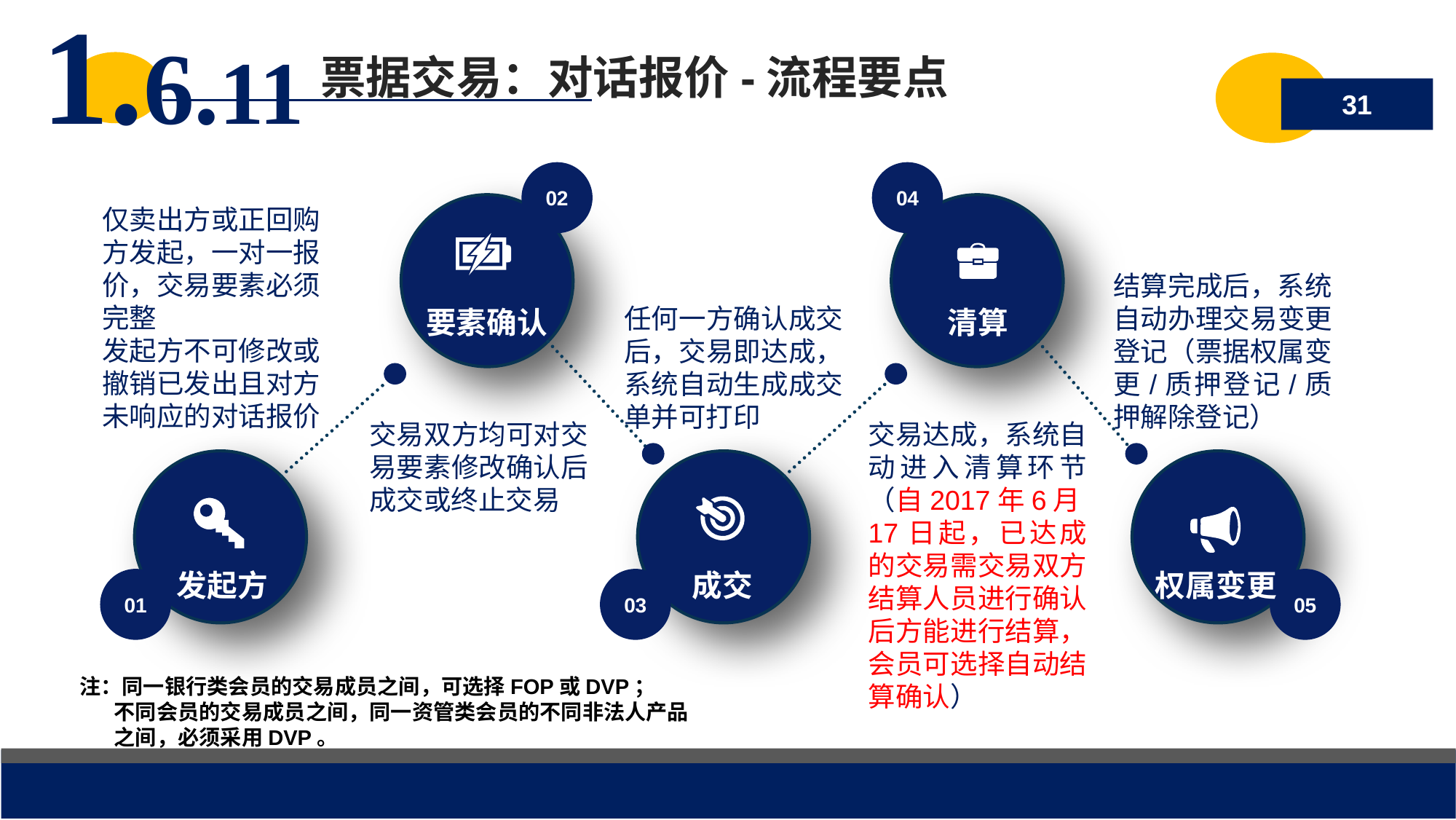

1.6.11
  票据交易：对话报价-流程要点

31

02
04

仅卖出方或正回购方发起，一对一报价，交易要素必须完整
发起方不可修改或撤销已发出且对方未响应的对话报价

结算完成后，系统自动办理交易变更登记（票据权属变更/质押登记/质押解除登记）
要素确认
清算
任何一方确认成交后，交易即达成，系统自动生成成交单并可打印

交易双方均可对交易要素修改确认后成交或终止交易
交易达成，系统自动进入清算环节（自2017年6月17日起，已达成的交易需交易双方结算人员进行确认后方能进行结算，会员可选择自动结算确认）

发起方
成交
权属变更
01
03
05
注：同一银行类会员的交易成员之间，可选择FOP或DVP；
      不同会员的交易成员之间，同一资管类会员的不同非法人产品
      之间，必须采用DVP。

2018/7/19